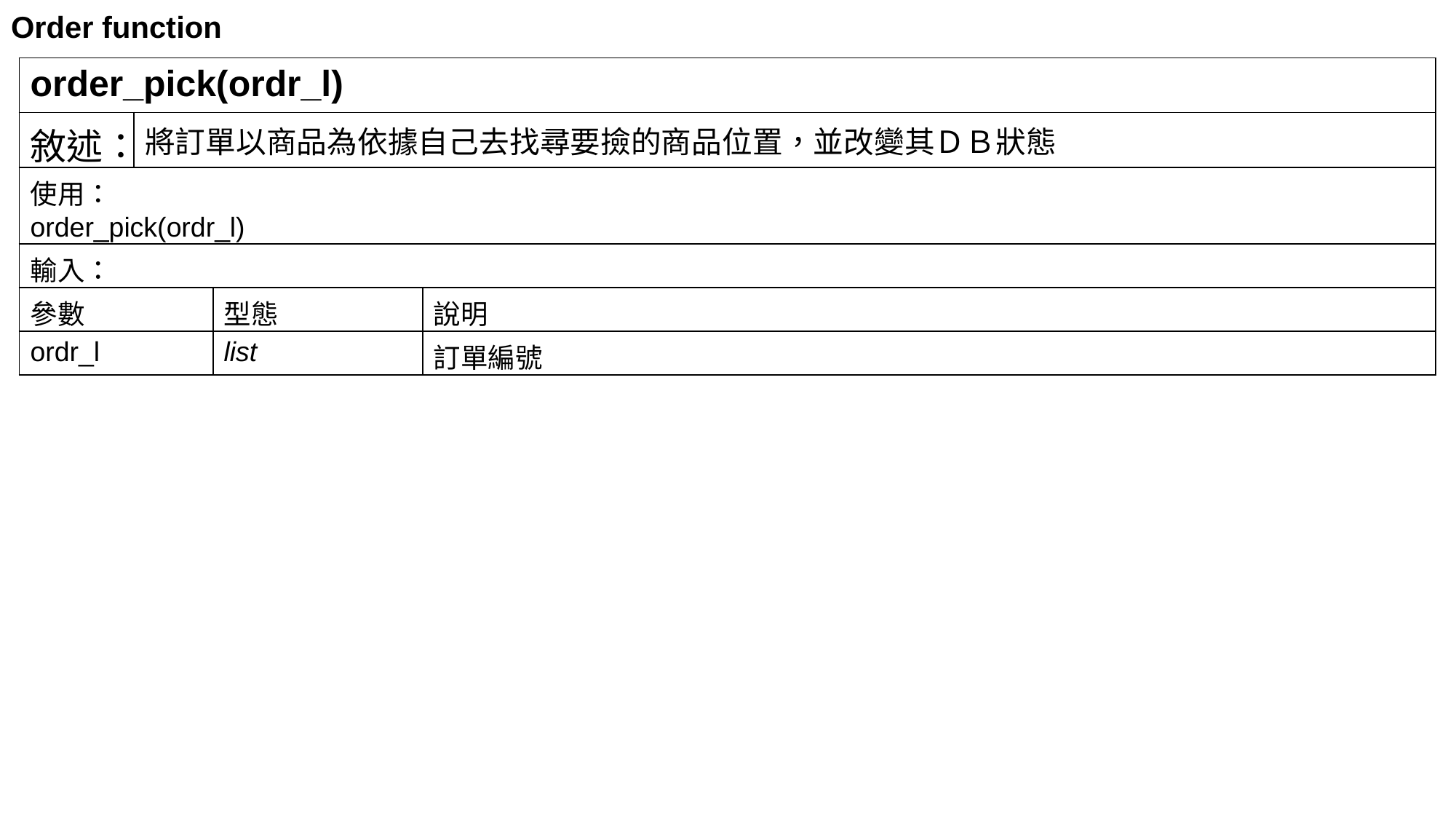

# Order function
| ﻿order\_pick(ordr\_l) |  |  |  |
| --- | --- | --- | --- |
| 敘述： | 將訂單以商品為依據自己去找尋要撿的商品位置，並改變其ＤＢ狀態 |  |  |
| 使用： order\_pick(ordr\_l) |  |  |  |
| 輸入： |  |  |  |
| 參數 |  | 型態 | 說明 |
| ﻿﻿ordr\_l |  | list | 訂單編號 |
﻿